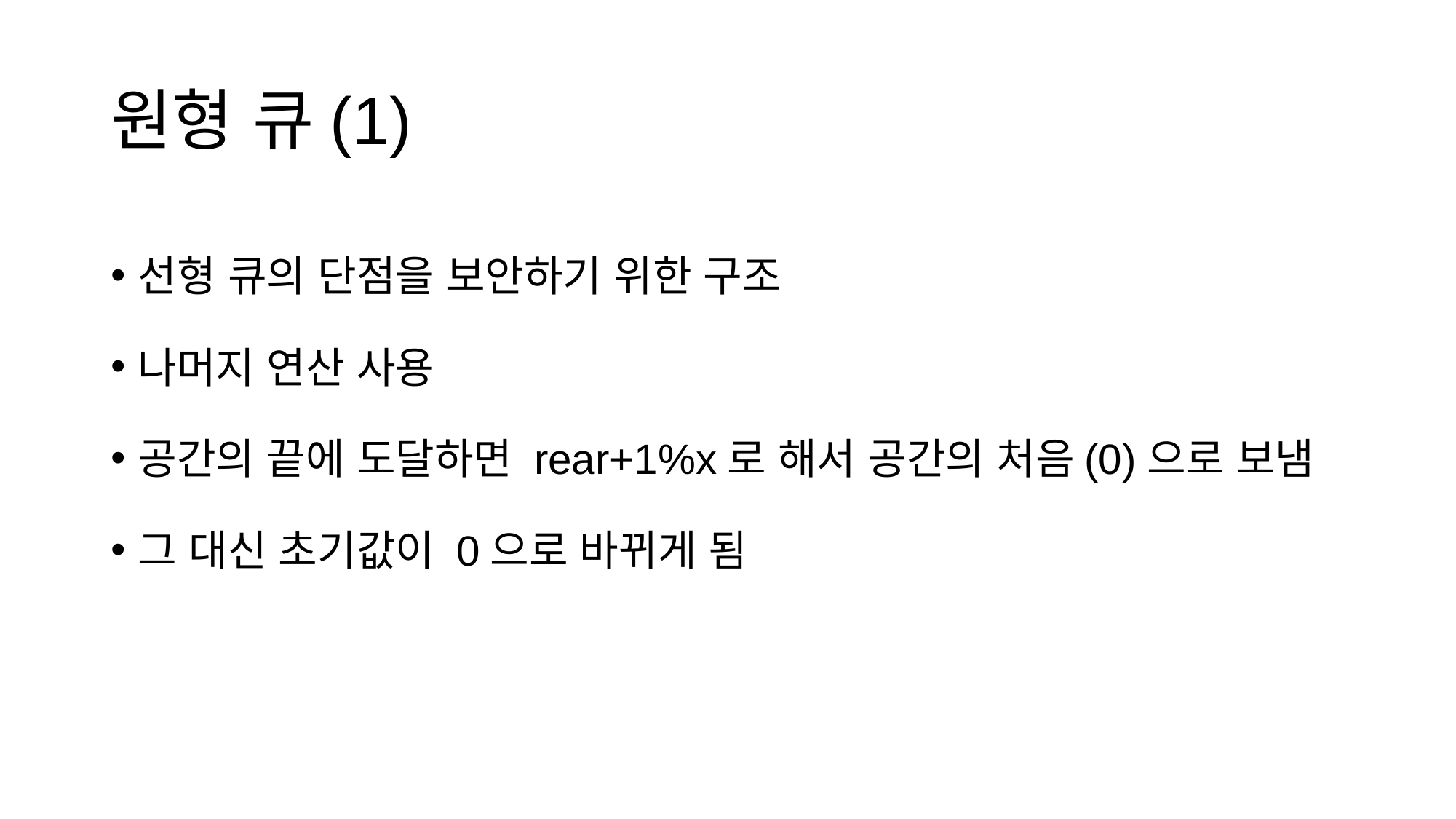

# 원형 큐(1)
선형 큐의 단점을 보안하기 위한 구조
나머지 연산 사용
공간의 끝에 도달하면 rear+1%x로 해서 공간의 처음(0)으로 보냄
그 대신 초기값이 0으로 바뀌게 됨